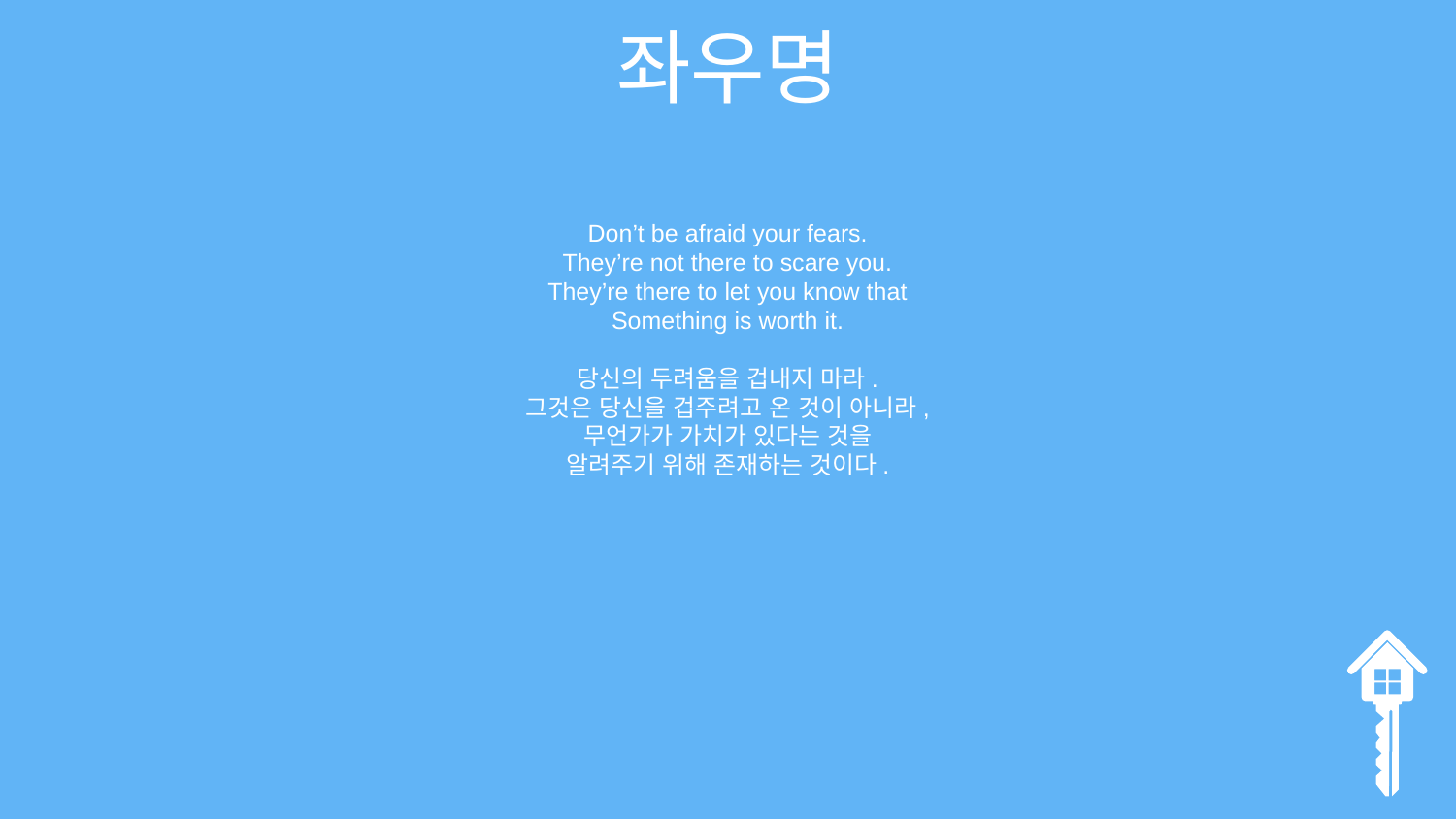

좌우명
Don’t be afraid your fears.
They’re not there to scare you.
They’re there to let you know that
Something is worth it.

당신의 두려움을 겁내지 마라.
그것은 당신을 겁주려고 온 것이 아니라,
무언가가 가치가 있다는 것을
알려주기 위해 존재하는 것이다.